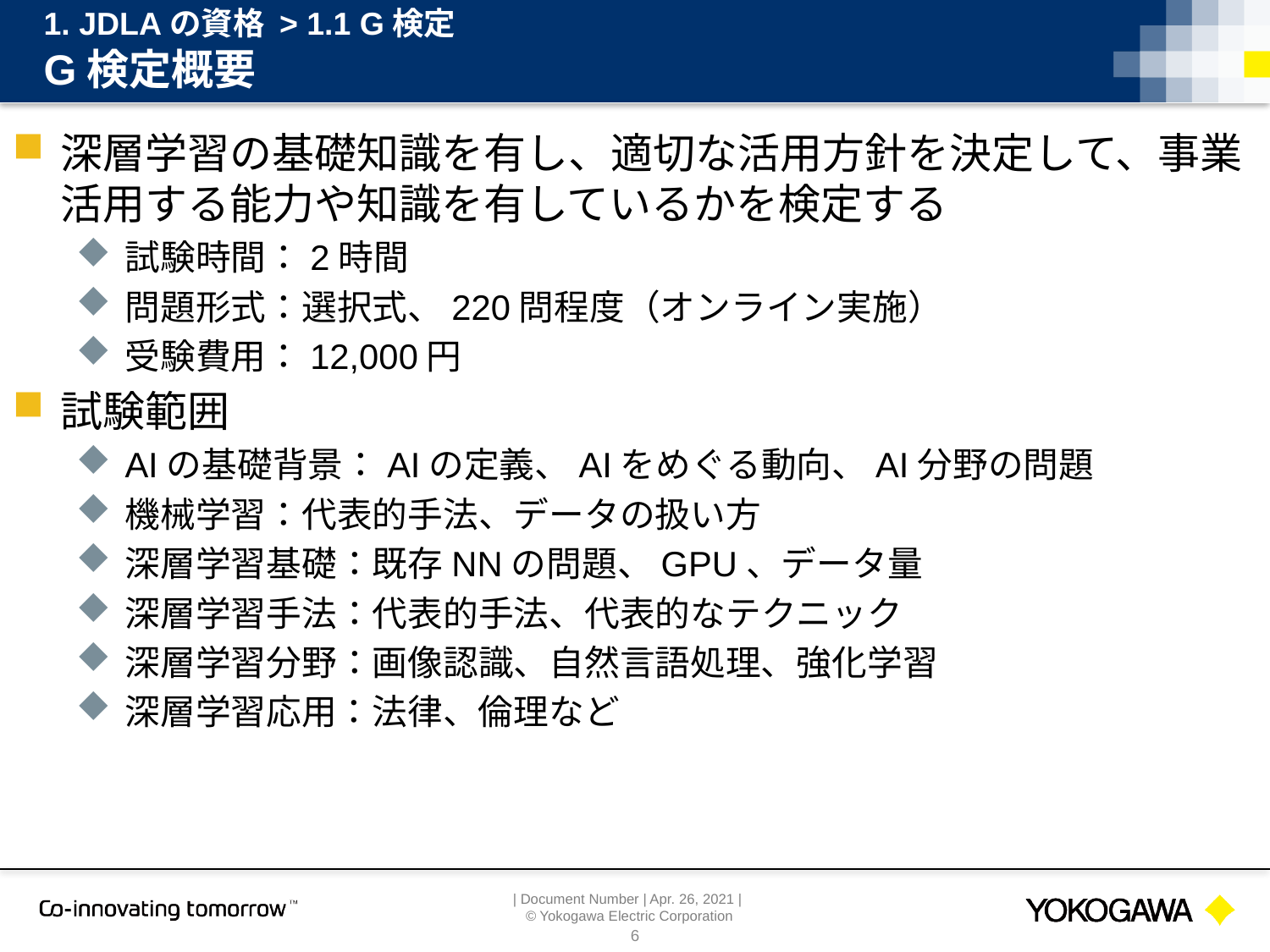

1. JDLAの資格 > 1.1 G検定
# G検定概要
深層学習の基礎知識を有し、適切な活用方針を決定して、事業活用する能力や知識を有しているかを検定する
試験時間：2時間
問題形式：選択式、220問程度（オンライン実施）
受験費用：12,000円
試験範囲
AIの基礎背景：AIの定義、AIをめぐる動向、AI分野の問題
機械学習：代表的手法、データの扱い方
深層学習基礎：既存NNの問題、GPU、データ量
深層学習手法：代表的手法、代表的なテクニック
深層学習分野：画像認識、自然言語処理、強化学習
深層学習応用：法律、倫理など
6